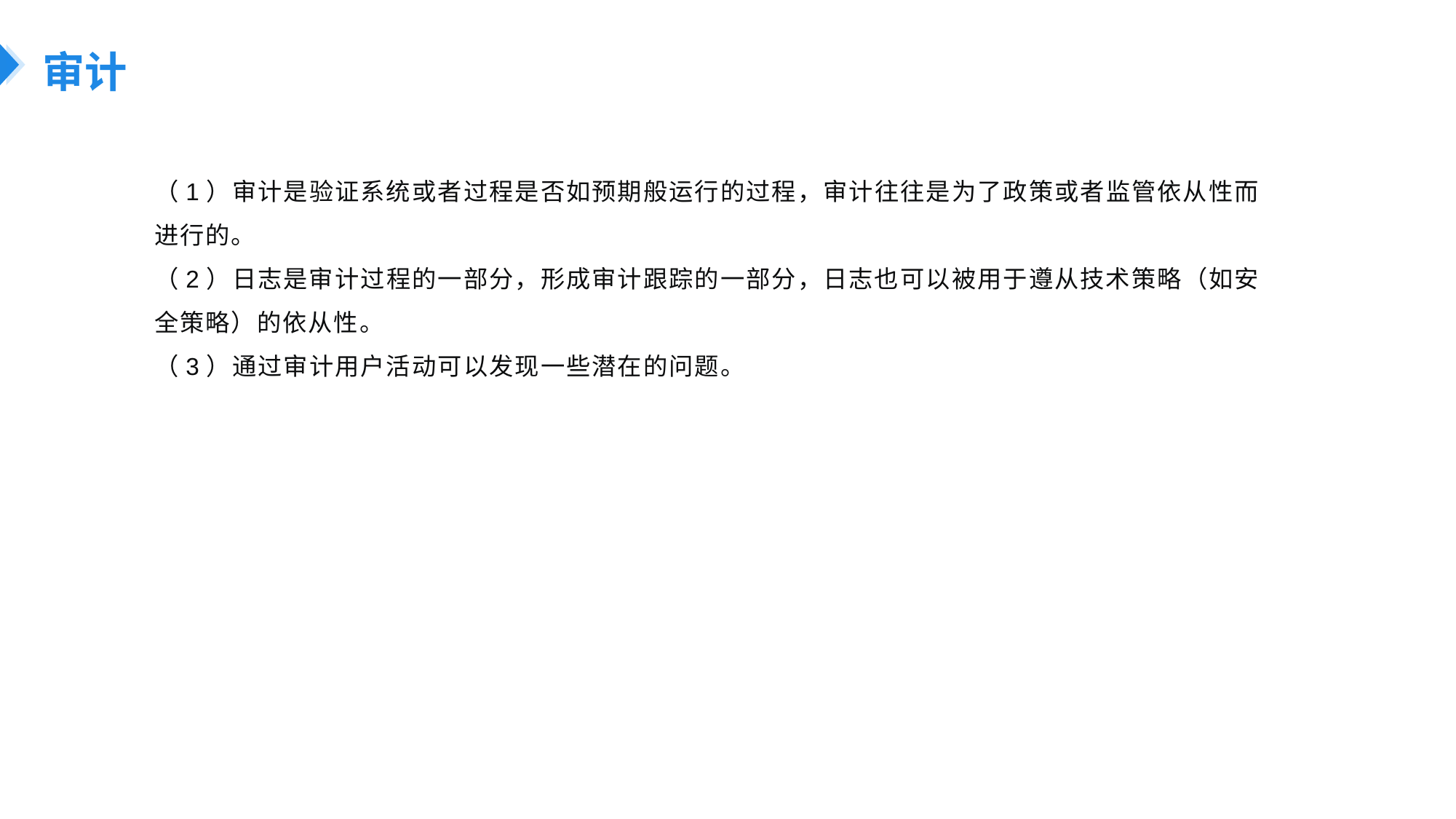

# 审计
（1）审计是验证系统或者过程是否如预期般运行的过程，审计往往是为了政策或者监管依从性而进行的。
（2）日志是审计过程的一部分，形成审计跟踪的一部分，日志也可以被用于遵从技术策略（如安全策略）的依从性。
（3）通过审计用户活动可以发现一些潜在的问题。